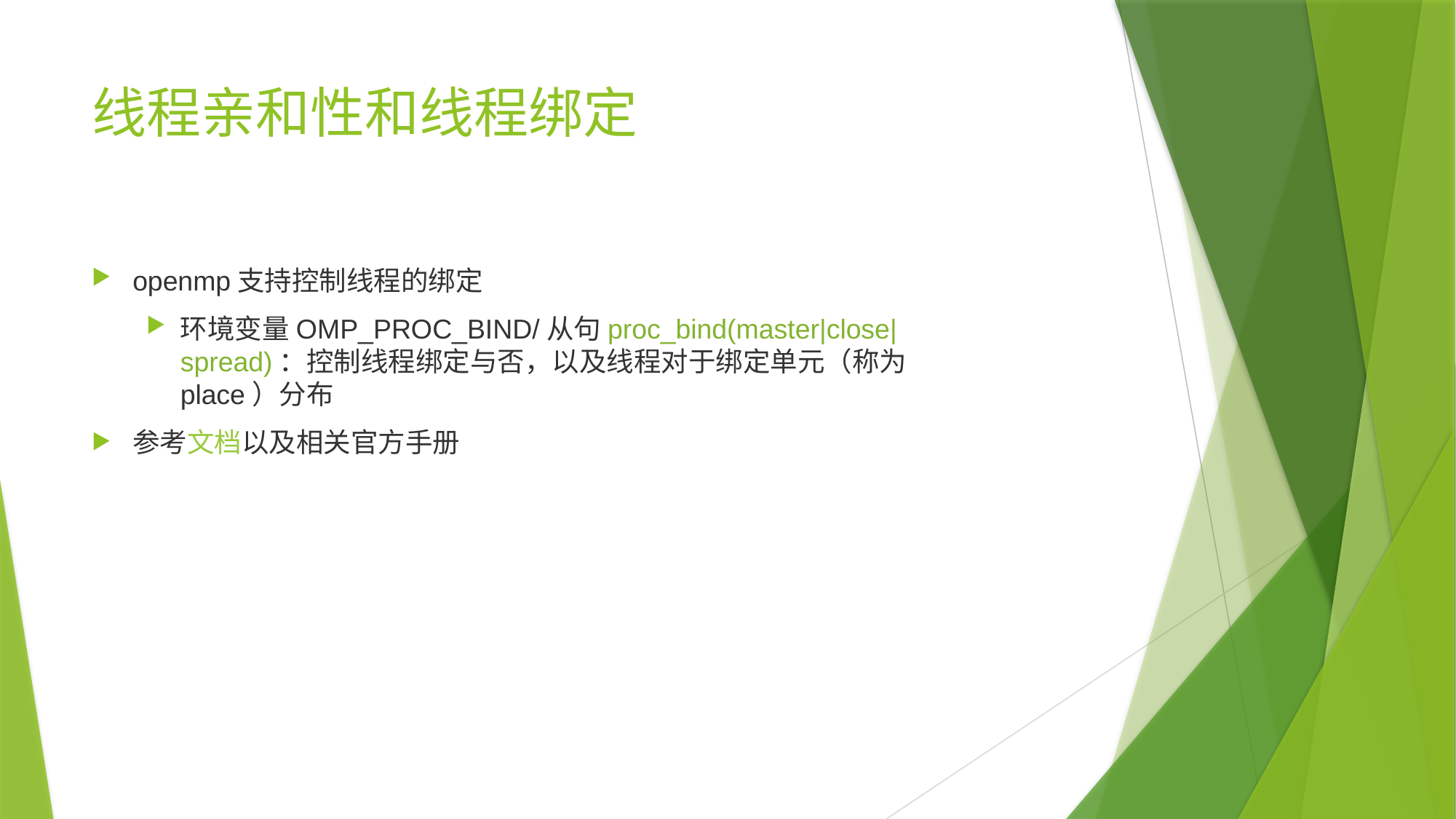

# 线程亲和性和线程绑定
openmp支持控制线程的绑定
环境变量OMP_PROC_BIND/从句proc_bind(master|close|spread)：控制线程绑定与否，以及线程对于绑定单元（称为 place）分布
参考文档以及相关官方手册